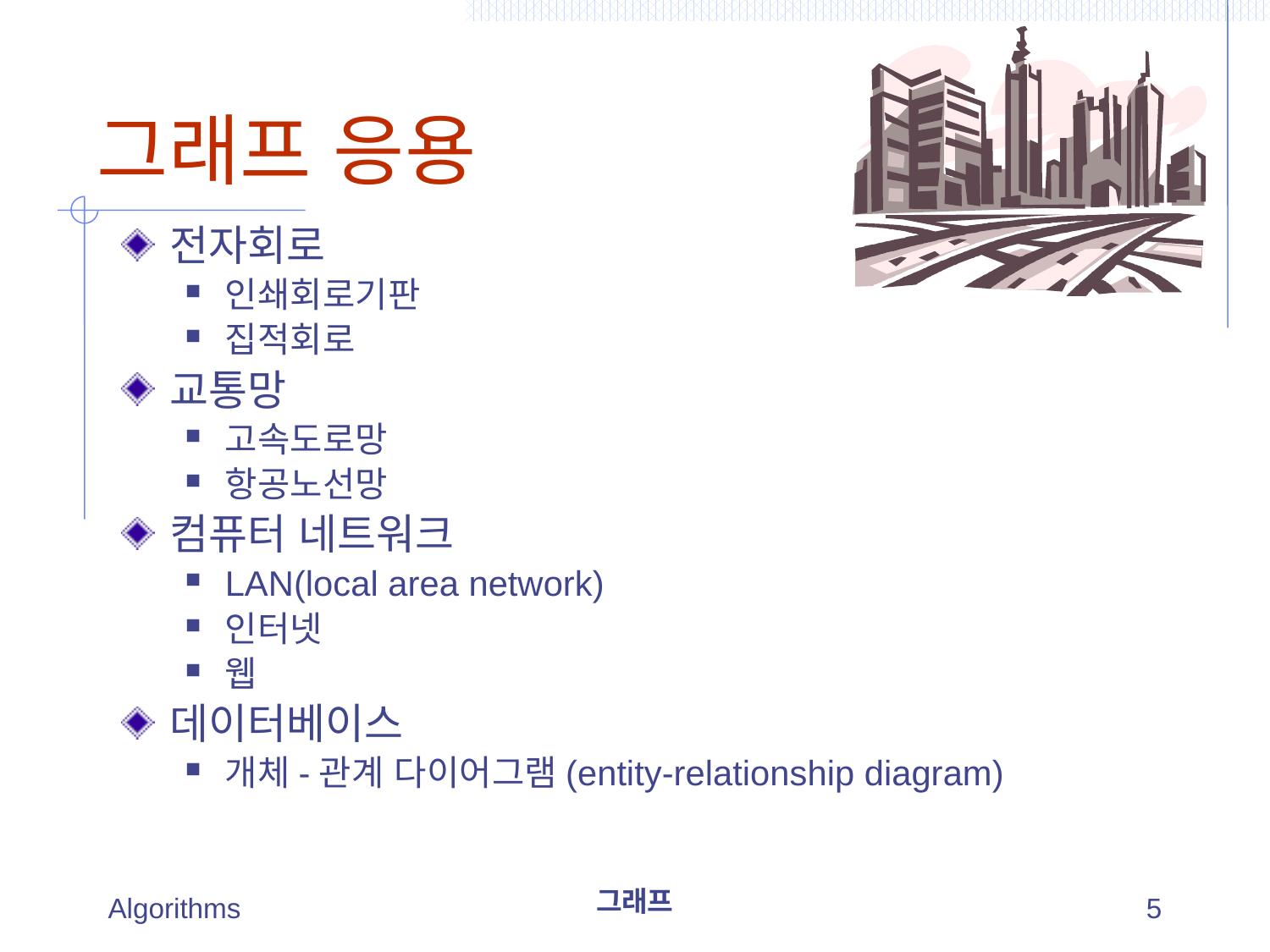

# 그래프 응용
전자회로
인쇄회로기판
집적회로
교통망
고속도로망
항공노선망
컴퓨터 네트워크
LAN(local area network)
인터넷
웹
데이터베이스
개체-관계 다이어그램(entity-relationship diagram)
Algorithms
그래프
5